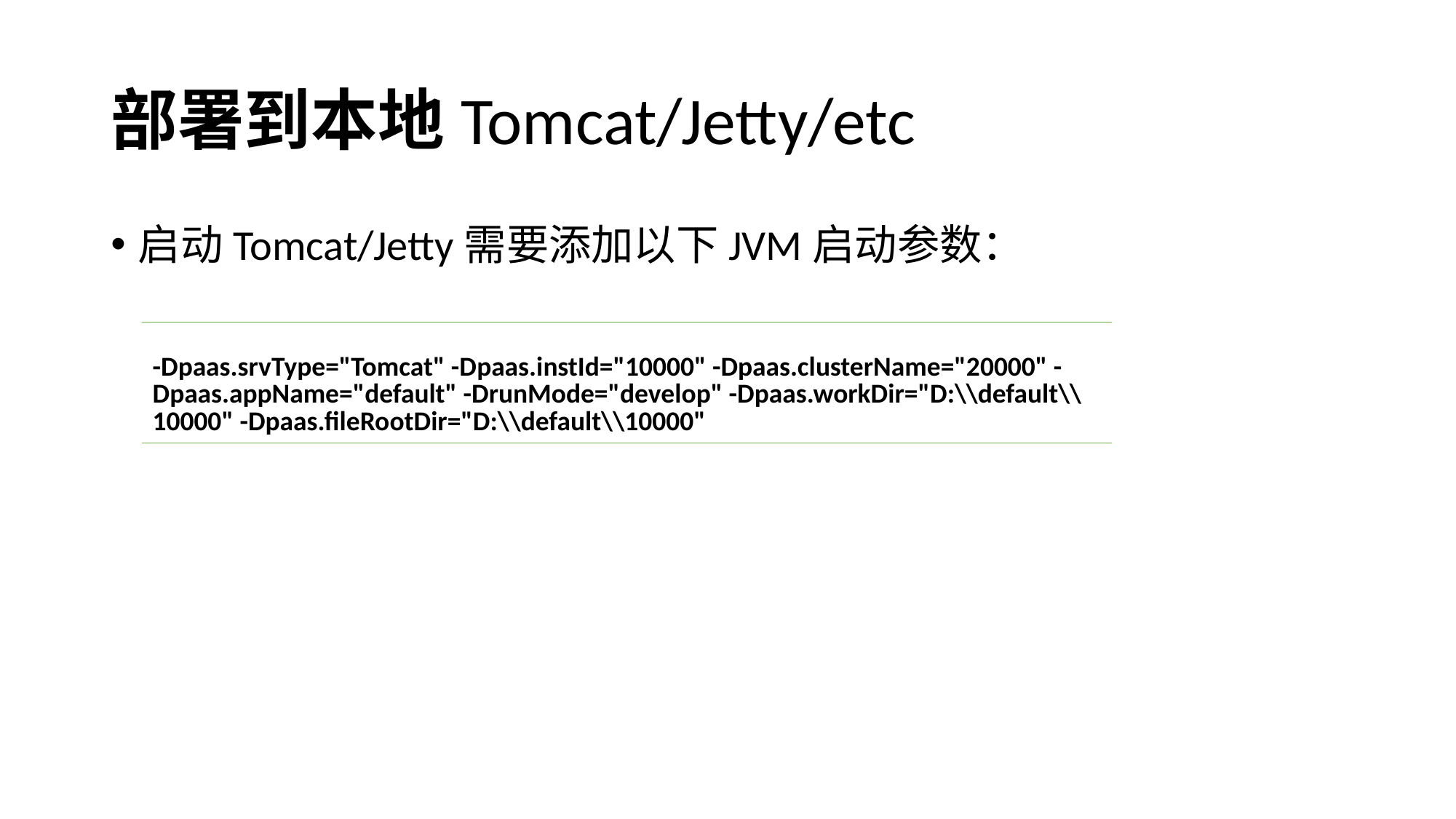

# 部署到本地Tomcat/Jetty/etc
启动Tomcat/Jetty需要添加以下JVM启动参数：

| -Dpaas.srvType="Tomcat" -Dpaas.instId="10000" -Dpaas.clusterName="20000" -Dpaas.appName="default" -DrunMode="develop" -Dpaas.workDir="D:\\default\\10000" -Dpaas.fileRootDir="D:\\default\\10000" |
| --- |